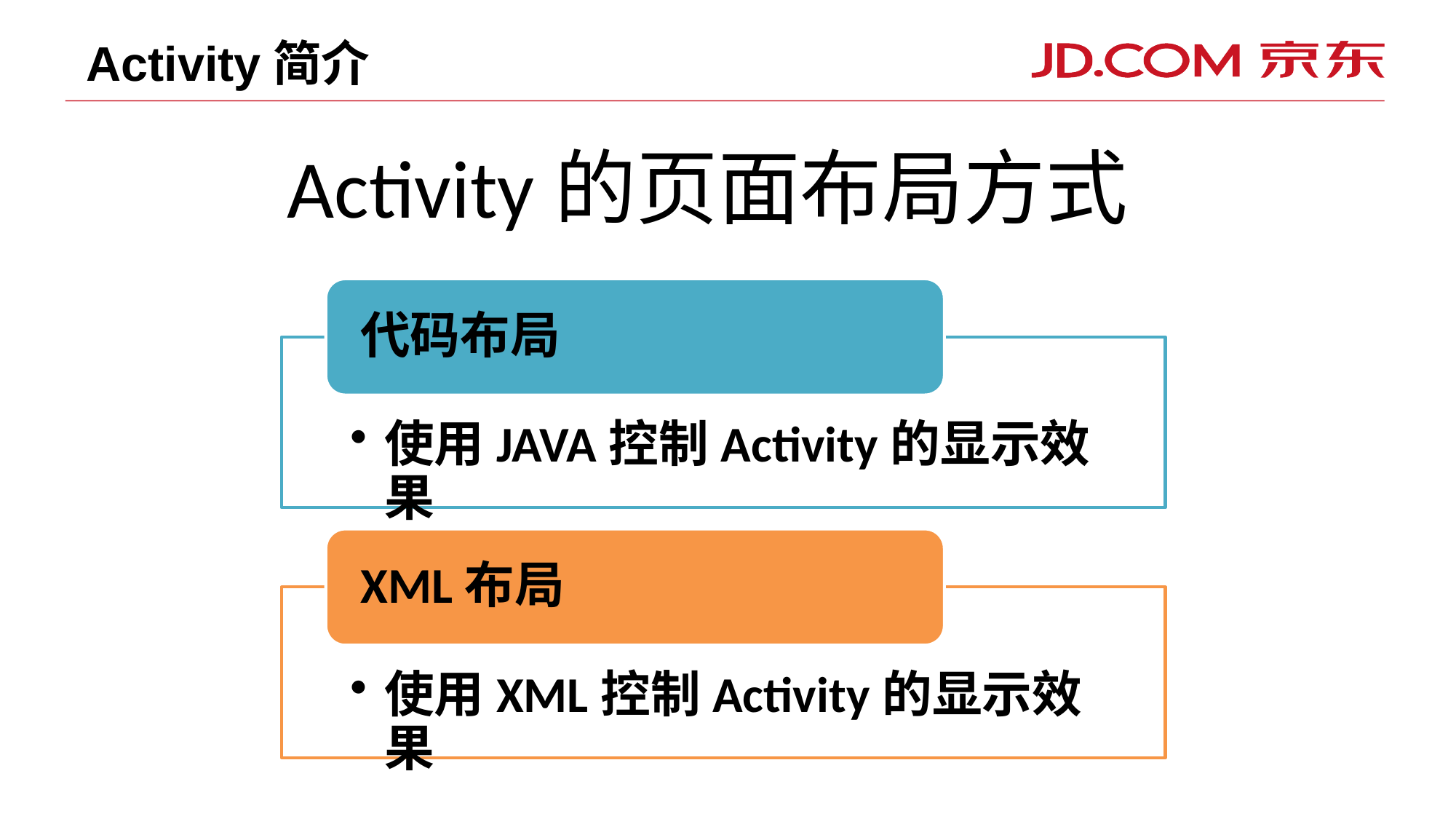

Activity简介
Activity的页面布局方式
使用JAVA控制Activity的显示效果
代码布局
使用XML控制Activity的显示效果
XML布局